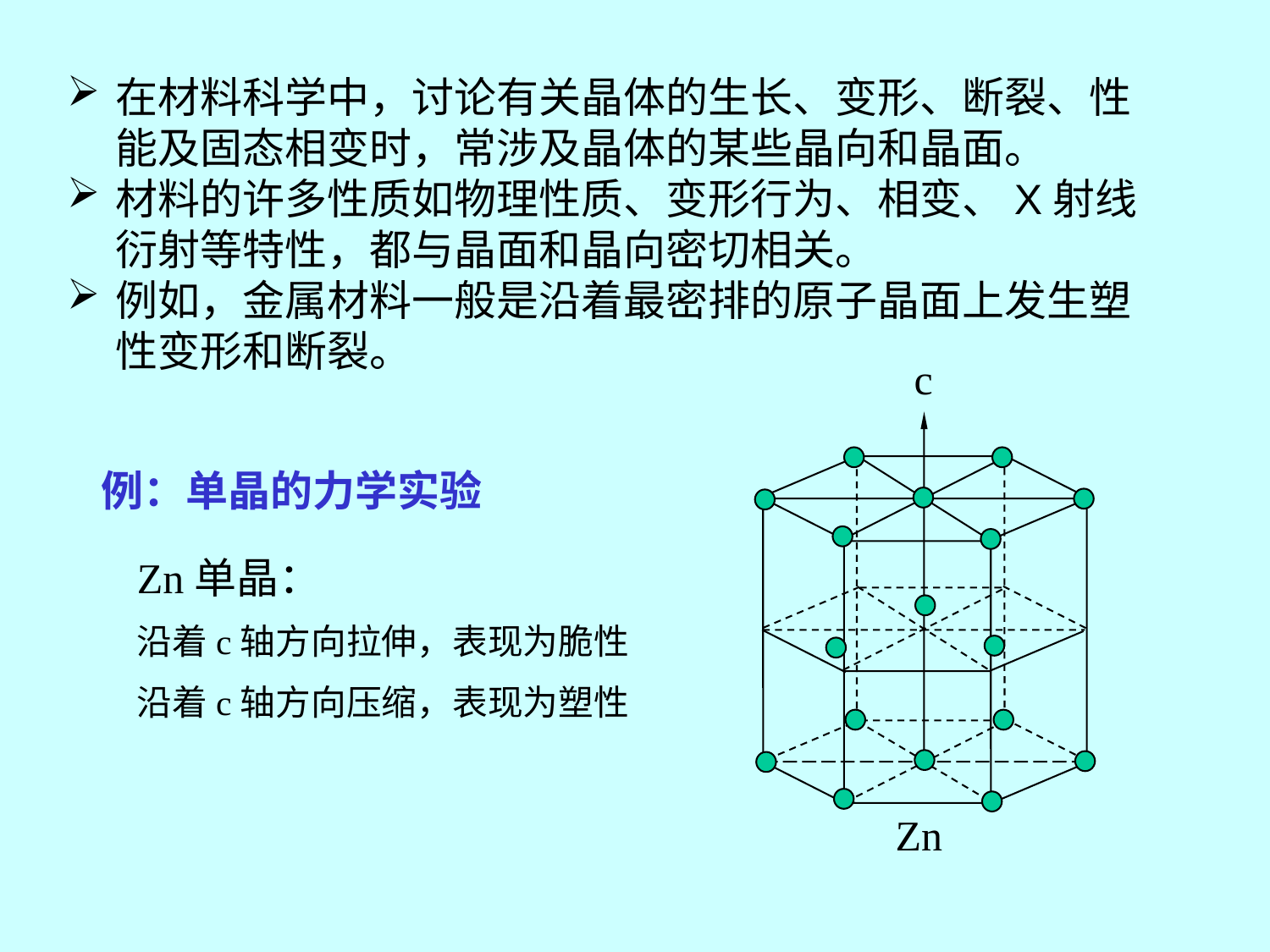

在材料科学中，讨论有关晶体的生长、变形、断裂、性能及固态相变时，常涉及晶体的某些晶向和晶面。
材料的许多性质如物理性质、变形行为、相变、X射线衍射等特性，都与晶面和晶向密切相关。
例如，金属材料一般是沿着最密排的原子晶面上发生塑性变形和断裂。
     c

Zn
例：单晶的力学实验
Zn单晶：
沿着c轴方向拉伸，表现为脆性
沿着c轴方向压缩，表现为塑性